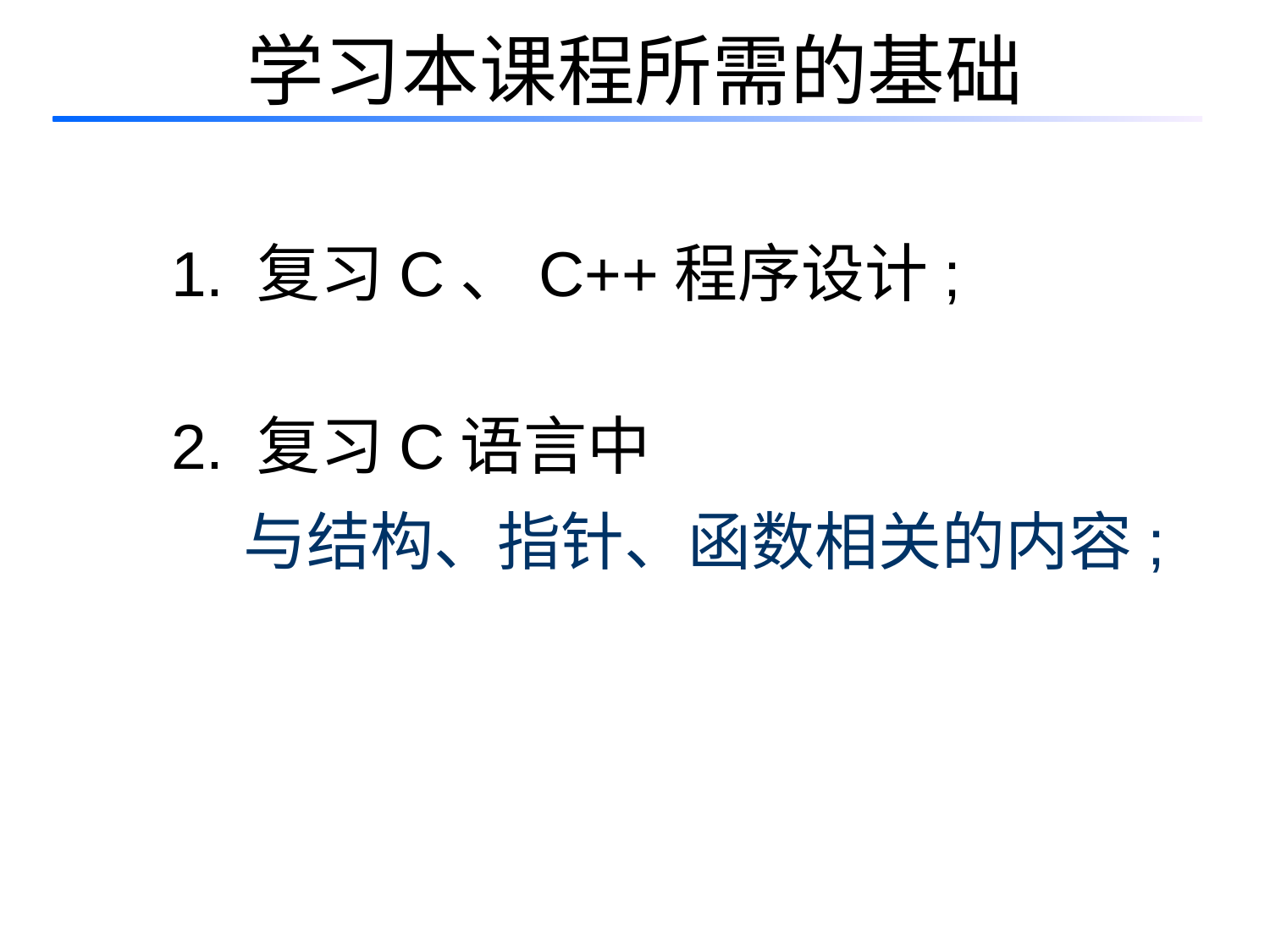

# 学习本课程所需的基础

1. 复习C、C++程序设计;
2. 复习C语言中
    与结构、指针、函数相关的内容;